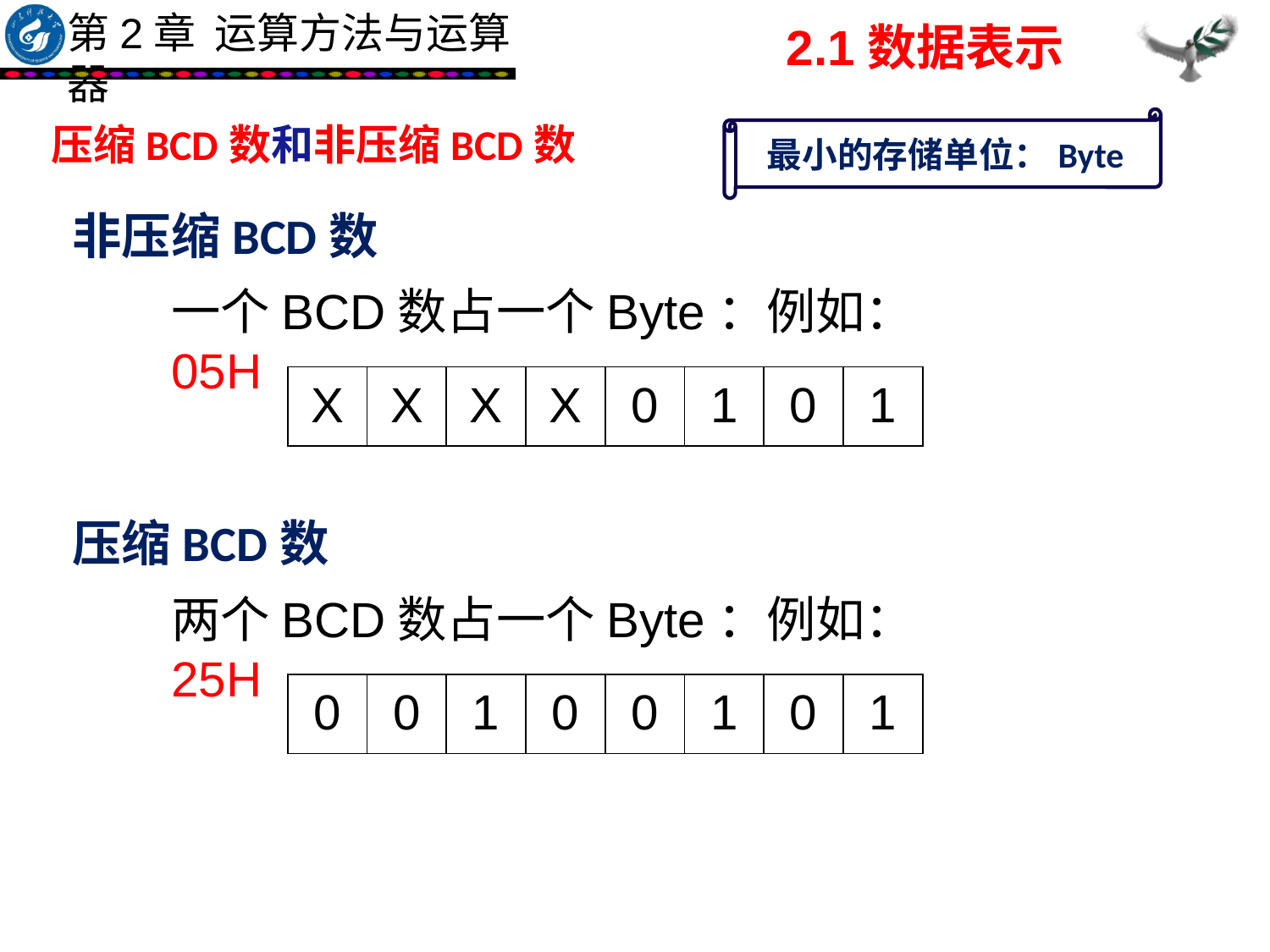

2.1数据表示
最小的存储单位：Byte
压缩BCD数和非压缩BCD数
非压缩BCD数
一个BCD数占一个Byte：例如：05H
X
X

X

X

0

1

0

1

压缩BCD数
两个BCD数占一个Byte：例如：25H
0
0

1

0

0

1

0

1